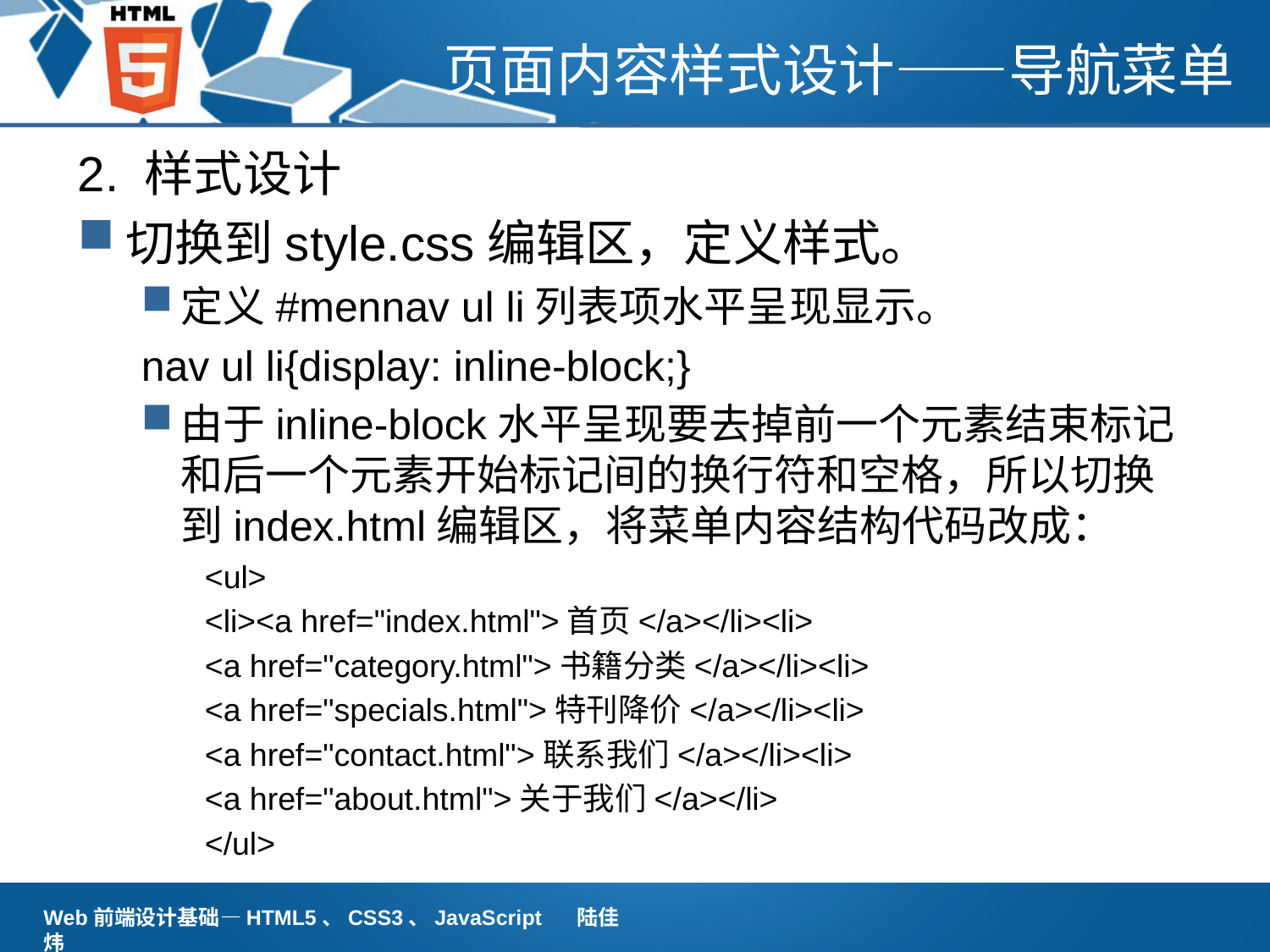

# 页面内容样式设计——导航菜单
2. 样式设计
切换到style.css编辑区，定义样式。
定义#mennav ul li列表项水平呈现显示。
nav ul li{display: inline-block;}
由于inline-block水平呈现要去掉前一个元素结束标记和后一个元素开始标记间的换行符和空格，所以切换到index.html编辑区，将菜单内容结构代码改成：
<ul>
<li><a href="index.html">首页</a></li><li>
<a href="category.html">书籍分类</a></li><li>
<a href="specials.html">特刊降价</a></li><li>
<a href="contact.html">联系我们</a></li><li>
<a href="about.html">关于我们</a></li>
</ul>